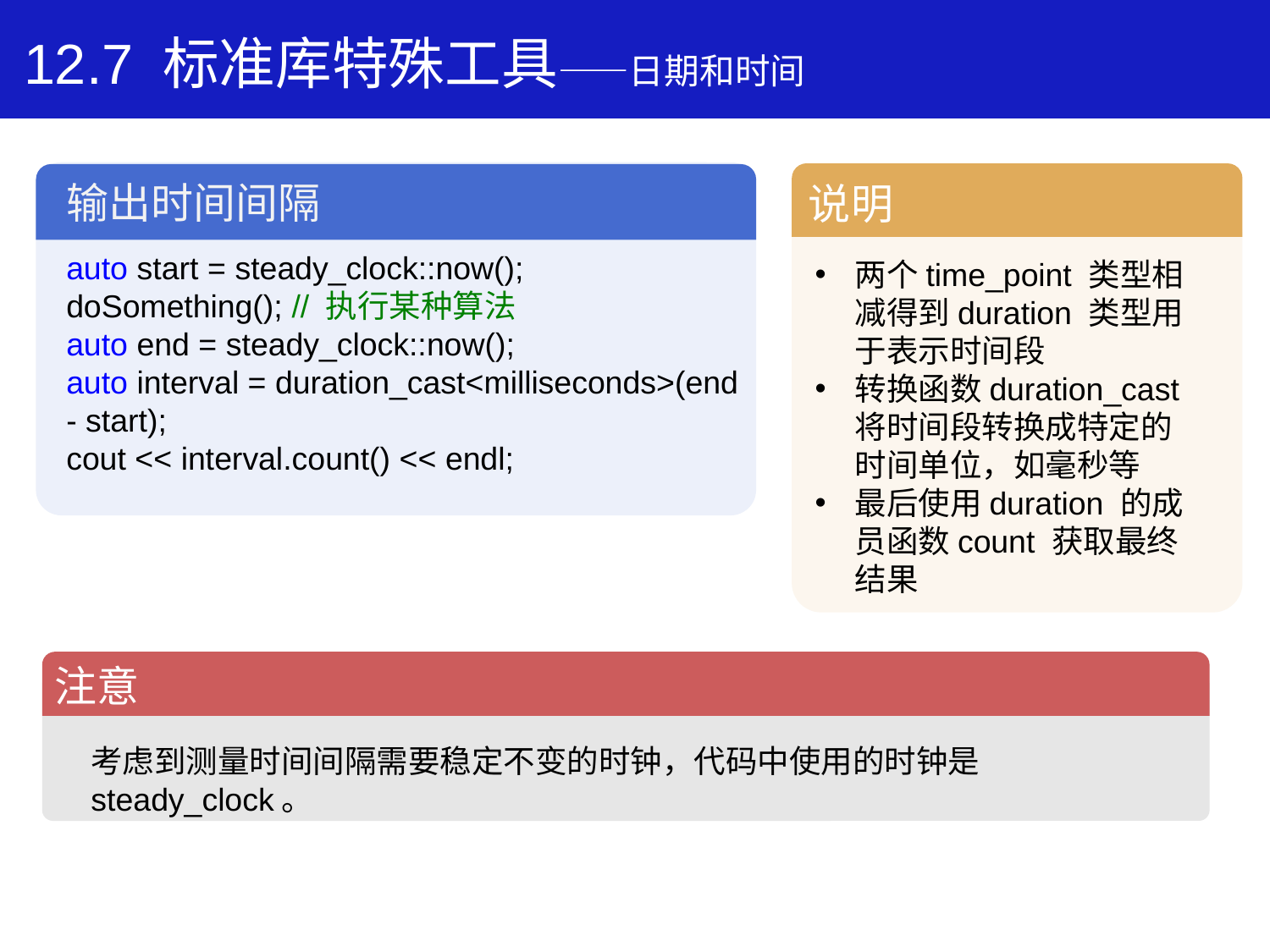

12.7 标准库特殊工具——日期和时间

输出时间间隔
说明

auto start = steady_clock::now();
doSomething(); // 执行某种算法
auto end = steady_clock::now();
auto interval = duration_cast<milliseconds>(end - start);
cout << interval.count() << endl;
两个time_point 类型相减得到duration 类型用于表示时间段
转换函数duration_cast 将时间段转换成特定的时间单位，如毫秒等
最后使用duration 的成员函数count 获取最终结果

注意
考虑到测量时间间隔需要稳定不变的时钟，代码中使用的时钟是steady_clock。
68